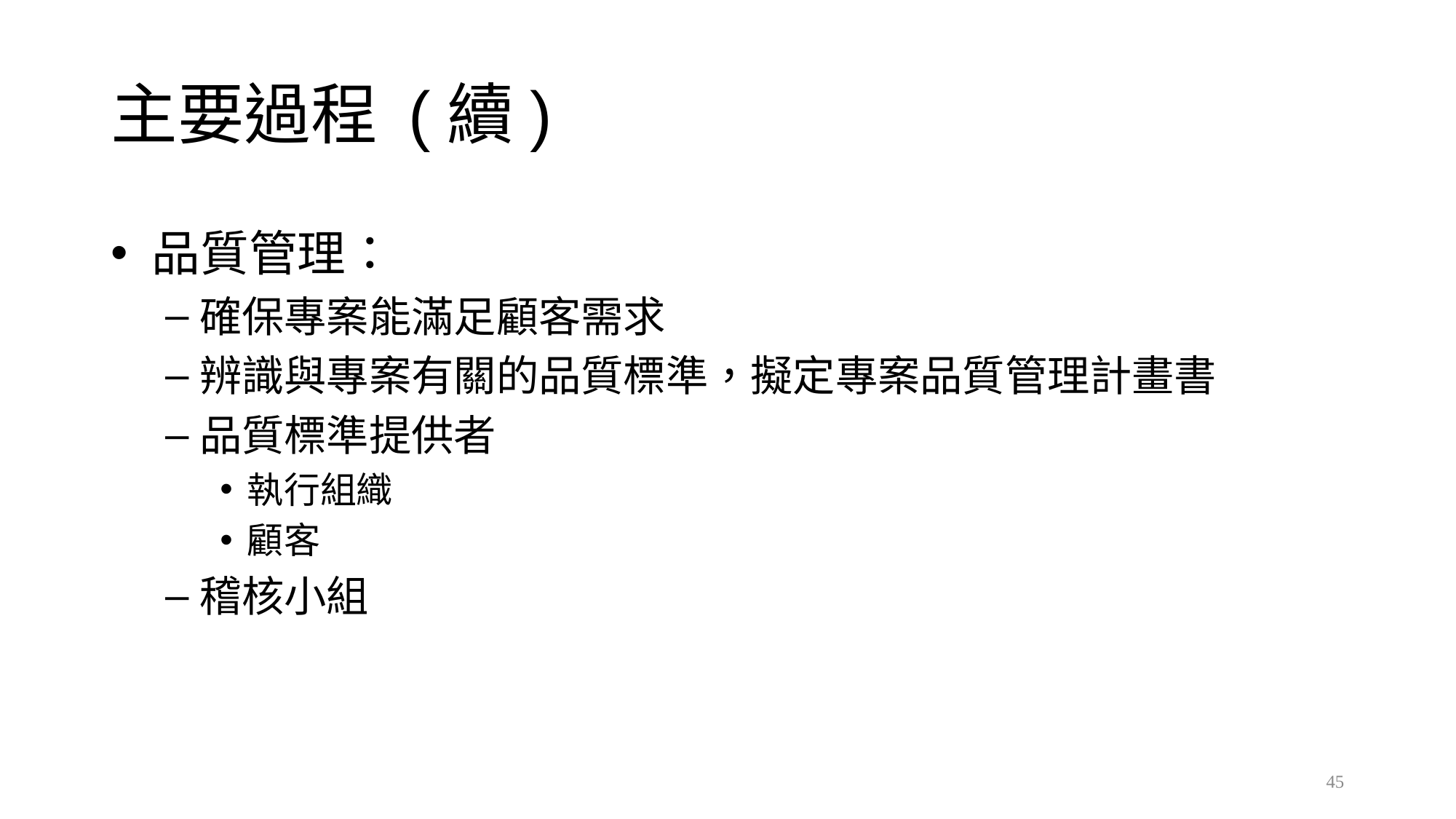

# 主要過程 (續)
品質管理：
確保專案能滿足顧客需求
辨識與專案有關的品質標準，擬定專案品質管理計畫書
品質標準提供者
執行組織
顧客
稽核小組

45